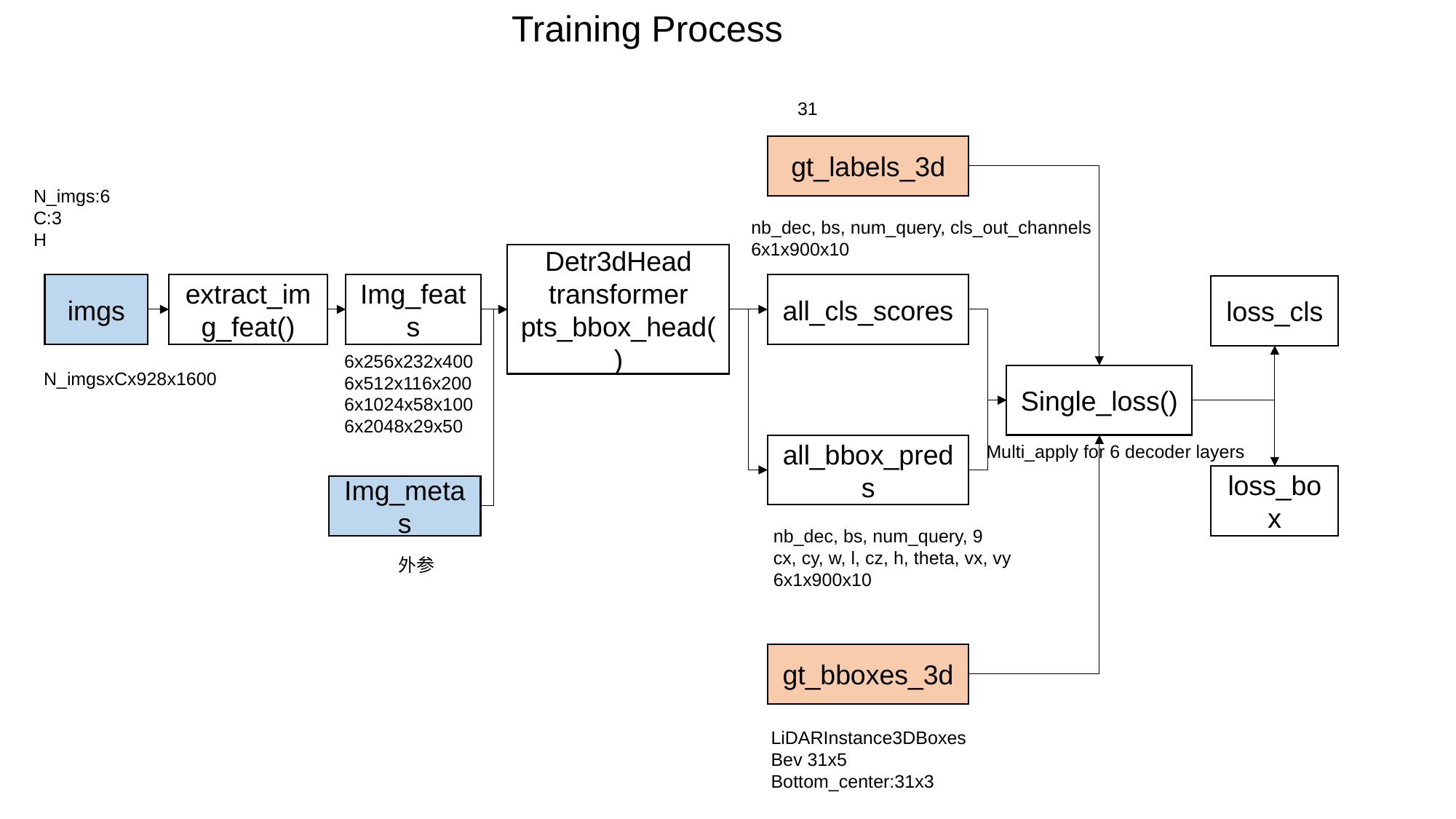

Training Process
31
gt_labels_3d
N_imgs:6
C:3
H
nb_dec, bs, num_query, cls_out_channels
6x1x900x10
Detr3dHead transformer
pts_bbox_head()
all_cls_scores
imgs
extract_img_feat()
Img_feats
loss_cls
6x256x232x400
6x512x116x200
6x1024x58x100
6x2048x29x50
N_imgsxCx928x1600
Single_loss()
Multi_apply for 6 decoder layers
all_bbox_preds
loss_box
Img_metas
nb_dec, bs, num_query, 9
cx, cy, w, l, cz, h, theta, vx, vy
6x1x900x10
外参
gt_bboxes_3d
LiDARInstance3DBoxes
Bev 31x5
Bottom_center:31x3